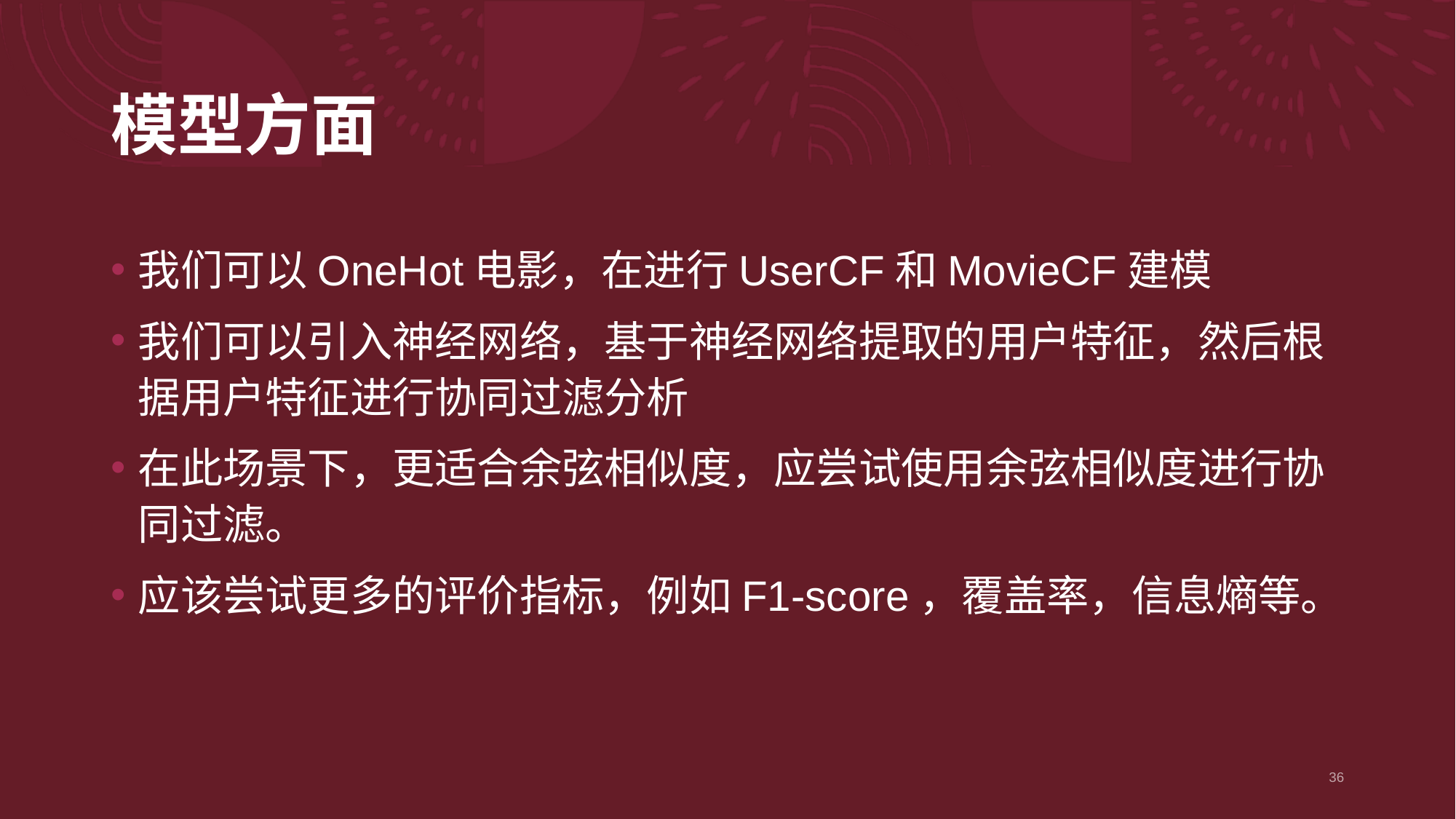

# 模型方面
我们可以OneHot电影，在进行UserCF和MovieCF建模
我们可以引入神经网络，基于神经网络提取的用户特征，然后根据用户特征进行协同过滤分析
在此场景下，更适合余弦相似度，应尝试使用余弦相似度进行协同过滤。
应该尝试更多的评价指标，例如F1-score，覆盖率，信息熵等。
36